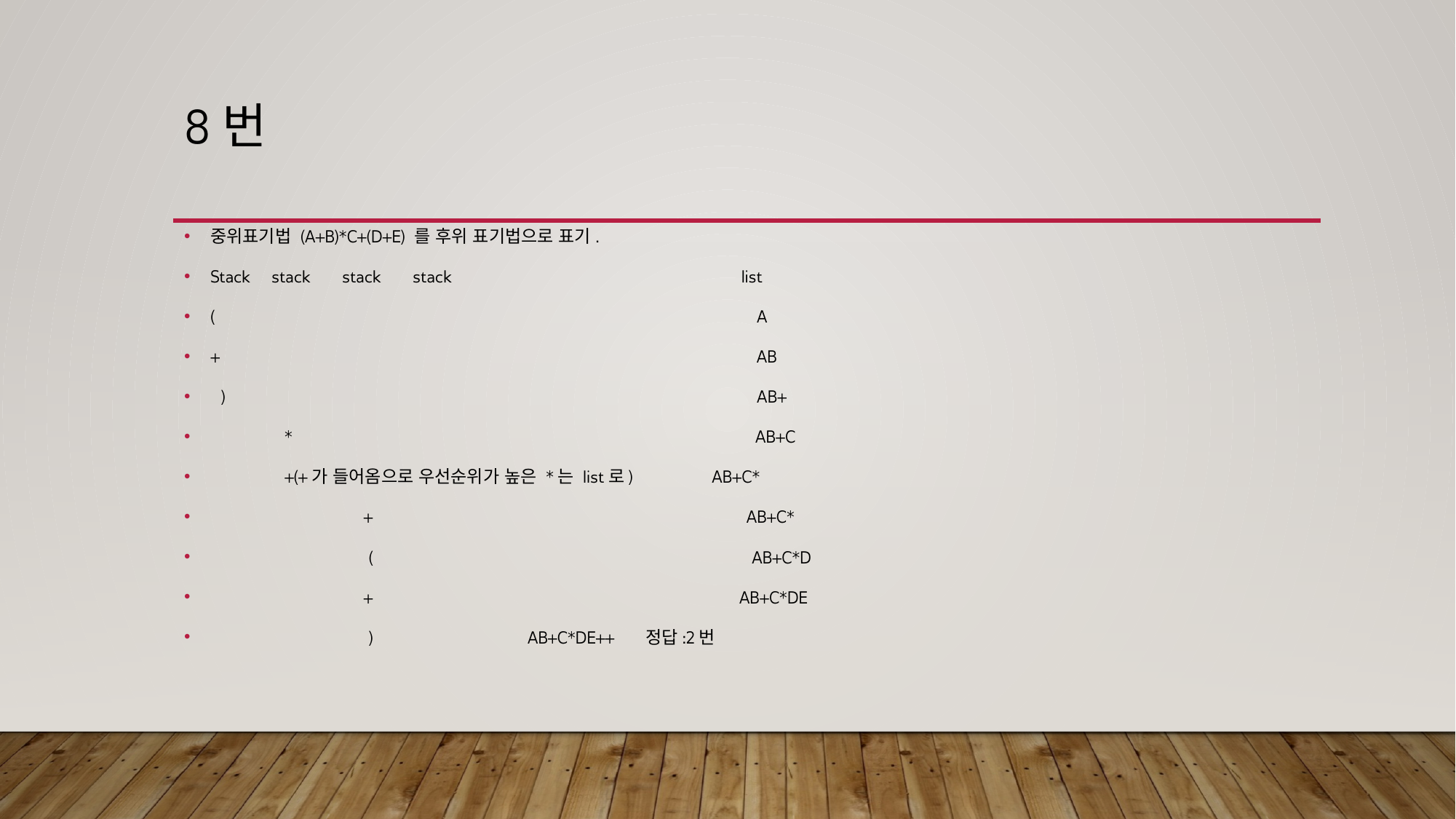

# 8번
중위표기법 (A+B)*C+(D+E) 를 후위 표기법으로 표기.
Stack    stack      stack      stack                                                       list
(                                                                                                       A
+                                                                                                      AB
  )                                                                                                     AB+
              *                                                                                        AB+C
              +(+가 들어옴으로 우선순위가 높은 *는 list로)               AB+C*
                             +                                                                       AB+C*
                              (                                                                        AB+C*D
                             +                                    	                    AB+C*DE
                              )  			                    AB+C*DE++     정답:2번